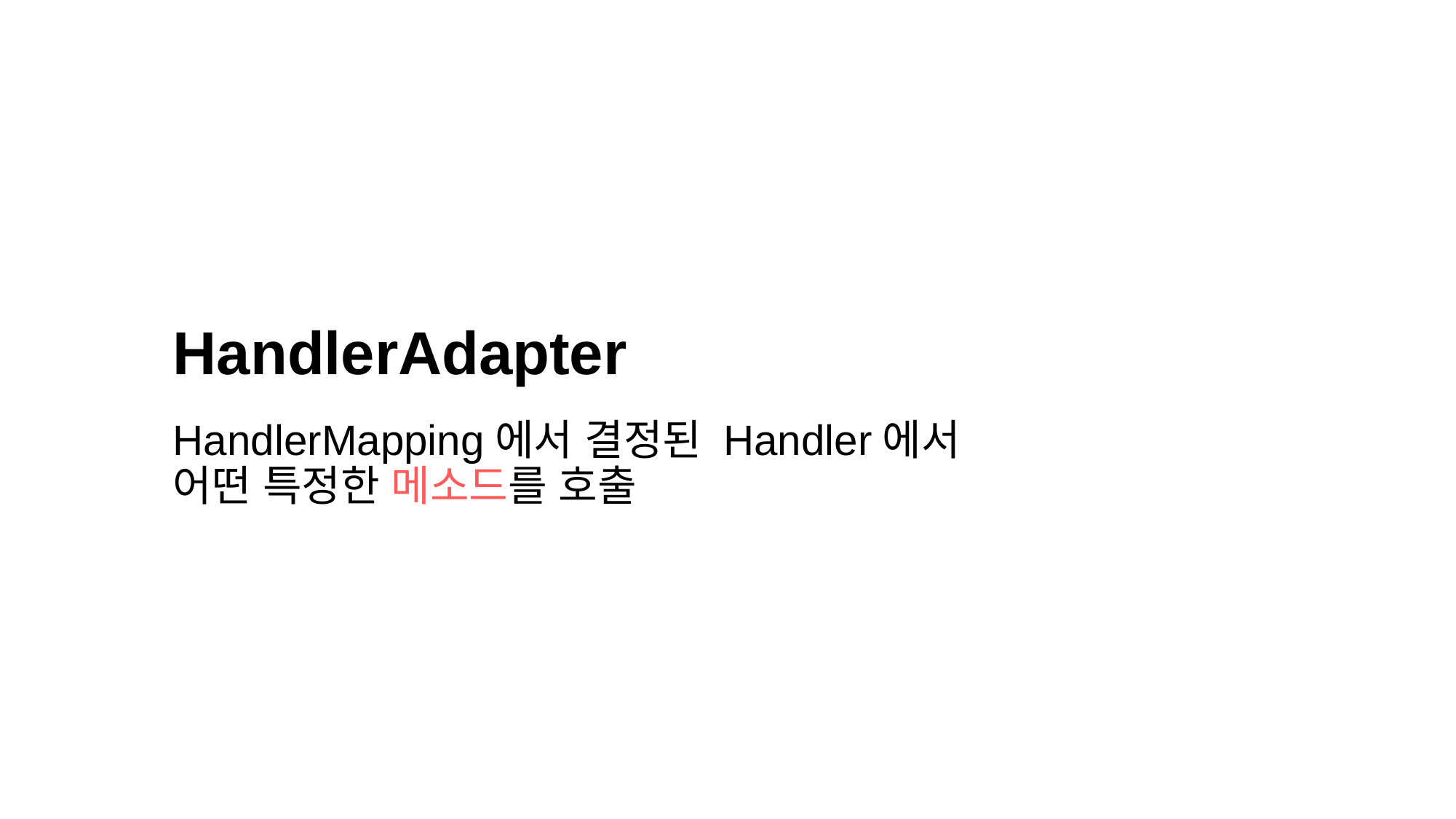

# HandlerAdapter
HandlerMapping에서 결정된 Handler에서
어떤 특정한 메소드를 호출